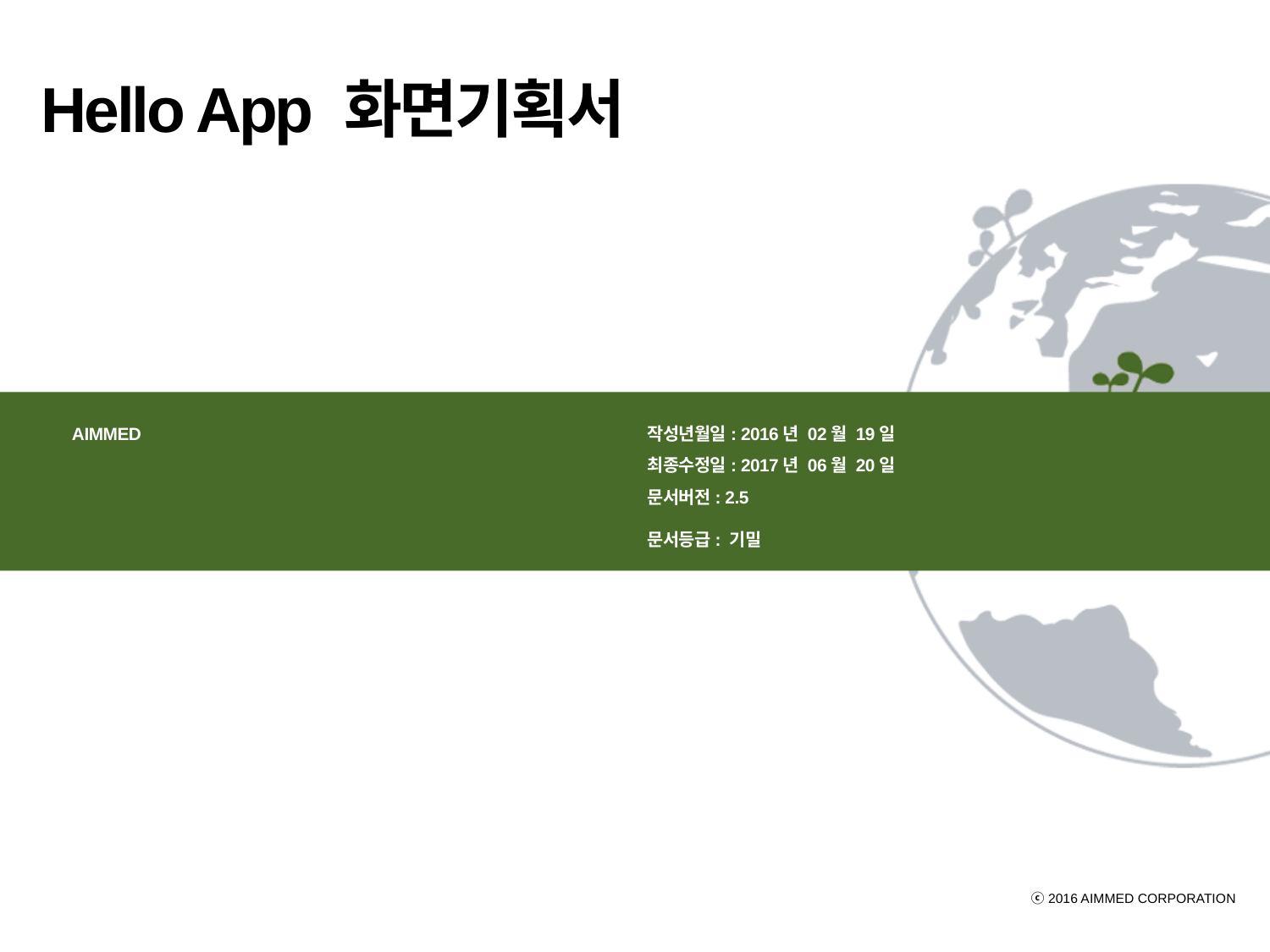

Hello App 화면기획서
AIMMED
작성년월일: 2016년 02월 19일
최종수정일: 2017년 06월 20일
문서버전: 2.5

문서등급: 기밀